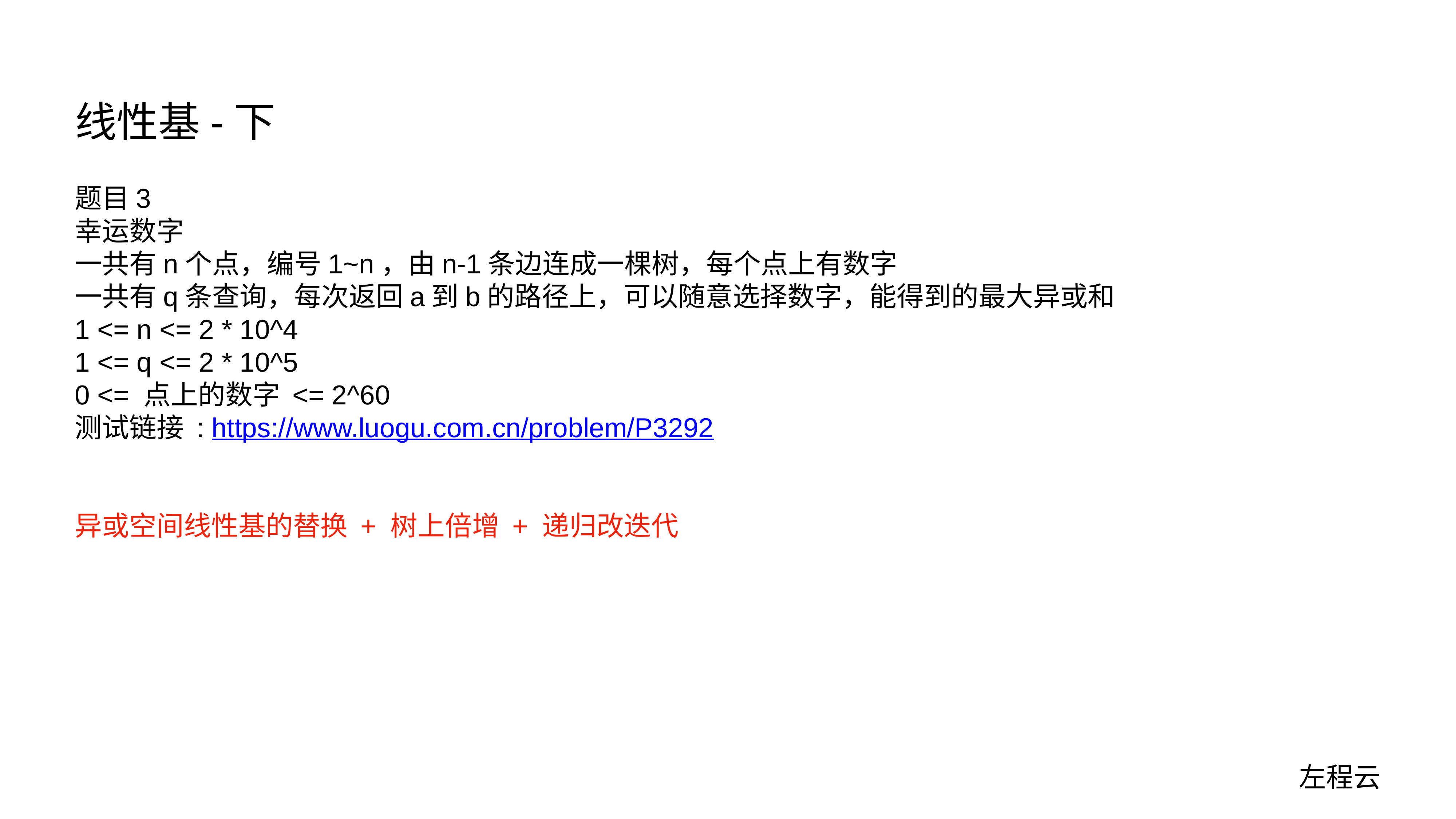

# 线性基-下
题目3
幸运数字
一共有n个点，编号1~n，由n-1条边连成一棵树，每个点上有数字
一共有q条查询，每次返回a到b的路径上，可以随意选择数字，能得到的最大异或和
1 <= n <= 2 * 10^4
1 <= q <= 2 * 10^5
0 <= 点上的数字 <= 2^60
测试链接 : https://www.luogu.com.cn/problem/P3292

异或空间线性基的替换 + 树上倍增 + 递归改迭代
左程云